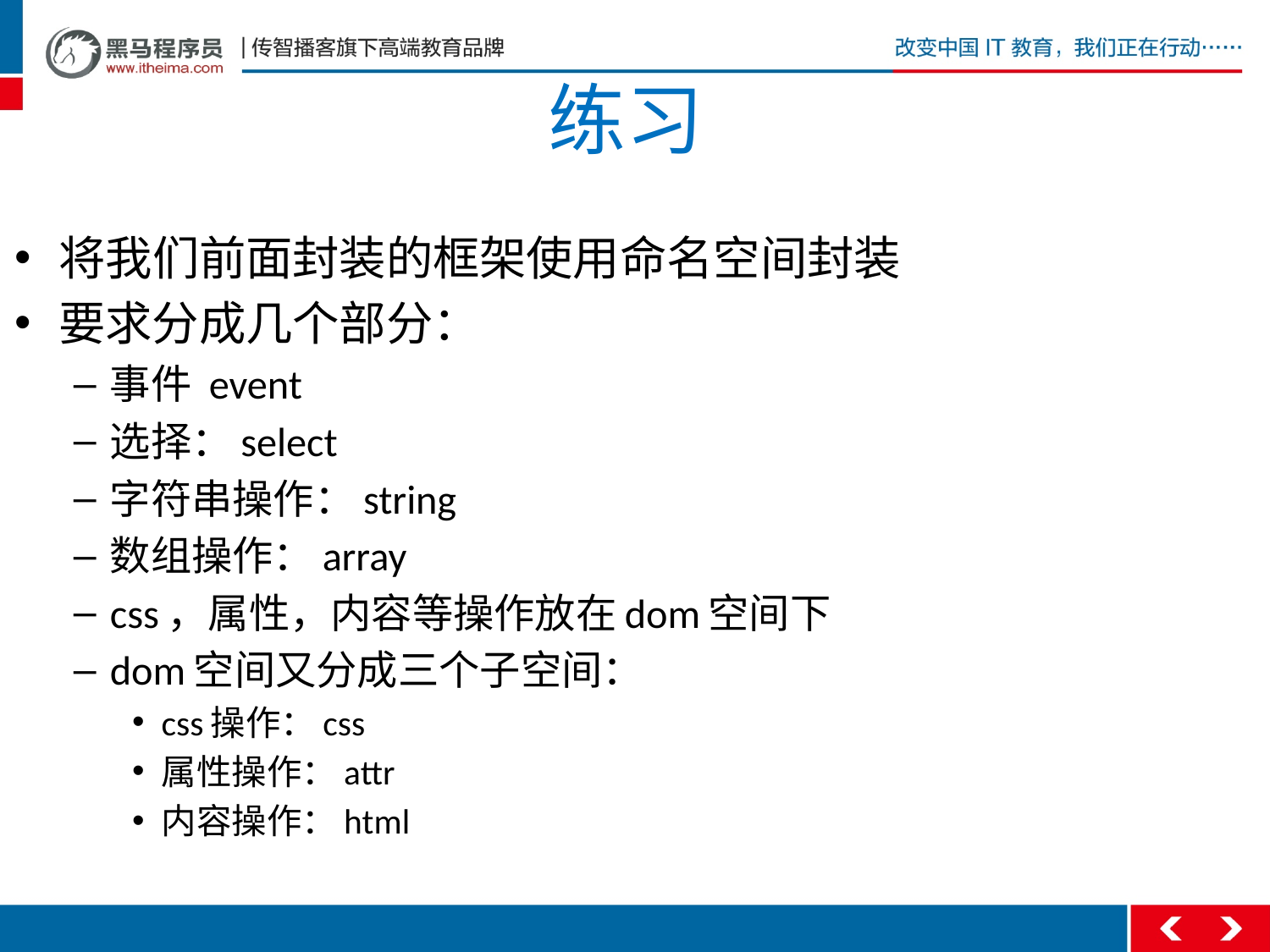

# 练习
将我们前面封装的框架使用命名空间封装
要求分成几个部分：
事件 event
选择：select
字符串操作：string
数组操作：array
css，属性，内容等操作放在dom空间下
dom空间又分成三个子空间：
css操作：css
属性操作：attr
内容操作：html